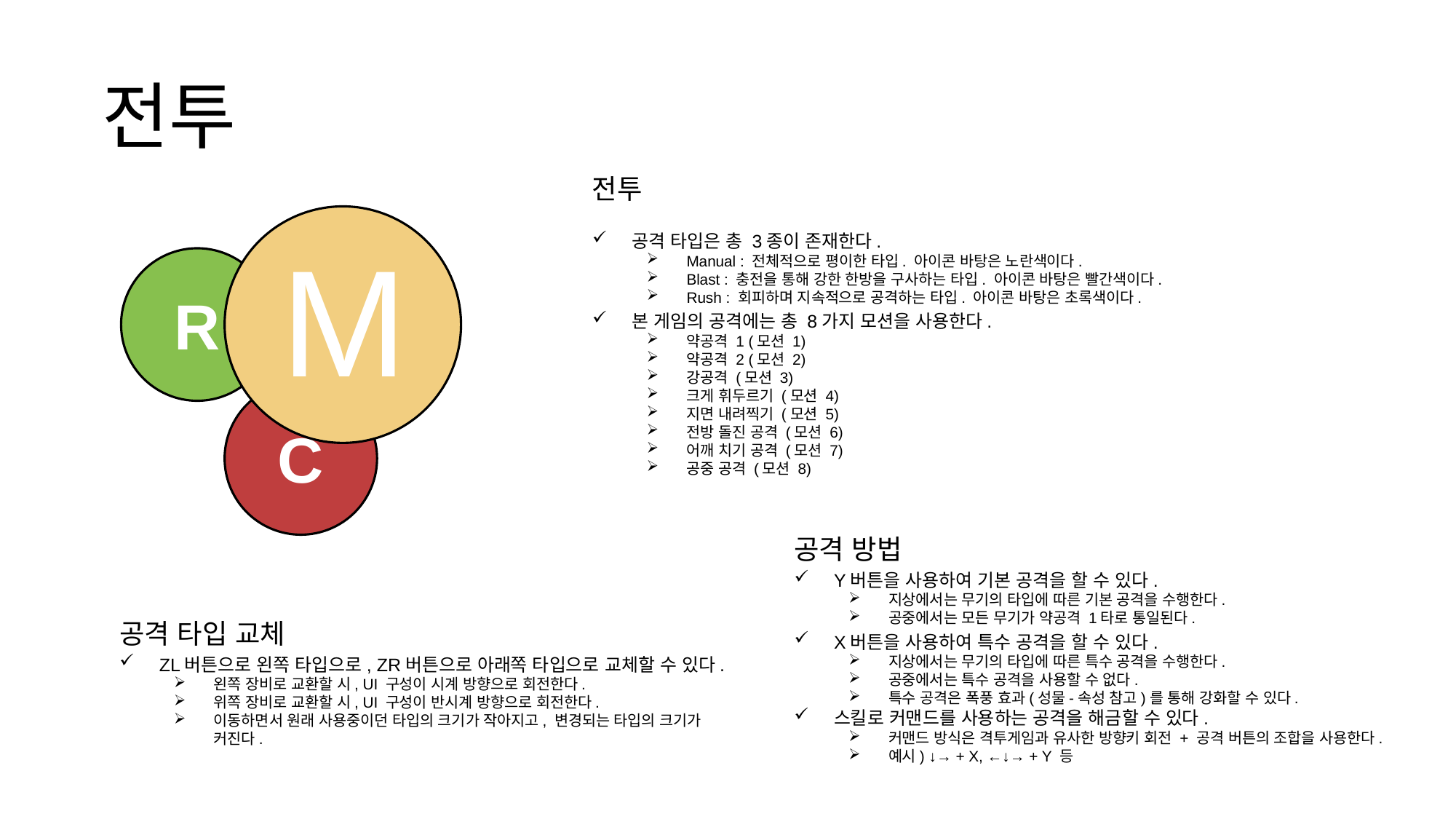

전투
전투

공격 타입은 총 3종이 존재한다.
Manual : 전체적으로 평이한 타입. 아이콘 바탕은 노란색이다.
Blast : 충전을 통해 강한 한방을 구사하는 타입. 아이콘 바탕은 빨간색이다.
Rush : 회피하며 지속적으로 공격하는 타입. 아이콘 바탕은 초록색이다.

본 게임의 공격에는 총 8가지 모션을 사용한다.
약공격 1 (모션 1)
약공격 2 (모션 2)
강공격 (모션 3)
크게 휘두르기 (모션 4)
지면 내려찍기 (모션 5)
전방 돌진 공격 (모션 6)
어깨 치기 공격 (모션 7)
공중 공격 (모션 8)

M

R

C
공격 방법

Y버튼을 사용하여 기본 공격을 할 수 있다.
지상에서는 무기의 타입에 따른 기본 공격을 수행한다.
공중에서는 모든 무기가 약공격 1타로 통일된다.

X버튼을 사용하여 특수 공격을 할 수 있다.
지상에서는 무기의 타입에 따른 특수 공격을 수행한다.
공중에서는 특수 공격을 사용할 수 없다.
특수 공격은 폭풍 효과(성물-속성 참고)를 통해 강화할 수 있다.
스킬로 커맨드를 사용하는 공격을 해금할 수 있다.
커맨드 방식은 격투게임과 유사한 방향키 회전 + 공격 버튼의 조합을 사용한다.
예시) ↓→ + X, ←↓→ + Y 등
공격 타입 교체

ZL버튼으로 왼쪽 타입으로, ZR버튼으로 아래쪽 타입으로 교체할 수 있다.
왼쪽 장비로 교환할 시, UI 구성이 시계 방향으로 회전한다.
위쪽 장비로 교환할 시, UI 구성이 반시계 방향으로 회전한다.
이동하면서 원래 사용중이던 타입의 크기가 작아지고, 변경되는 타입의 크기가 커진다.